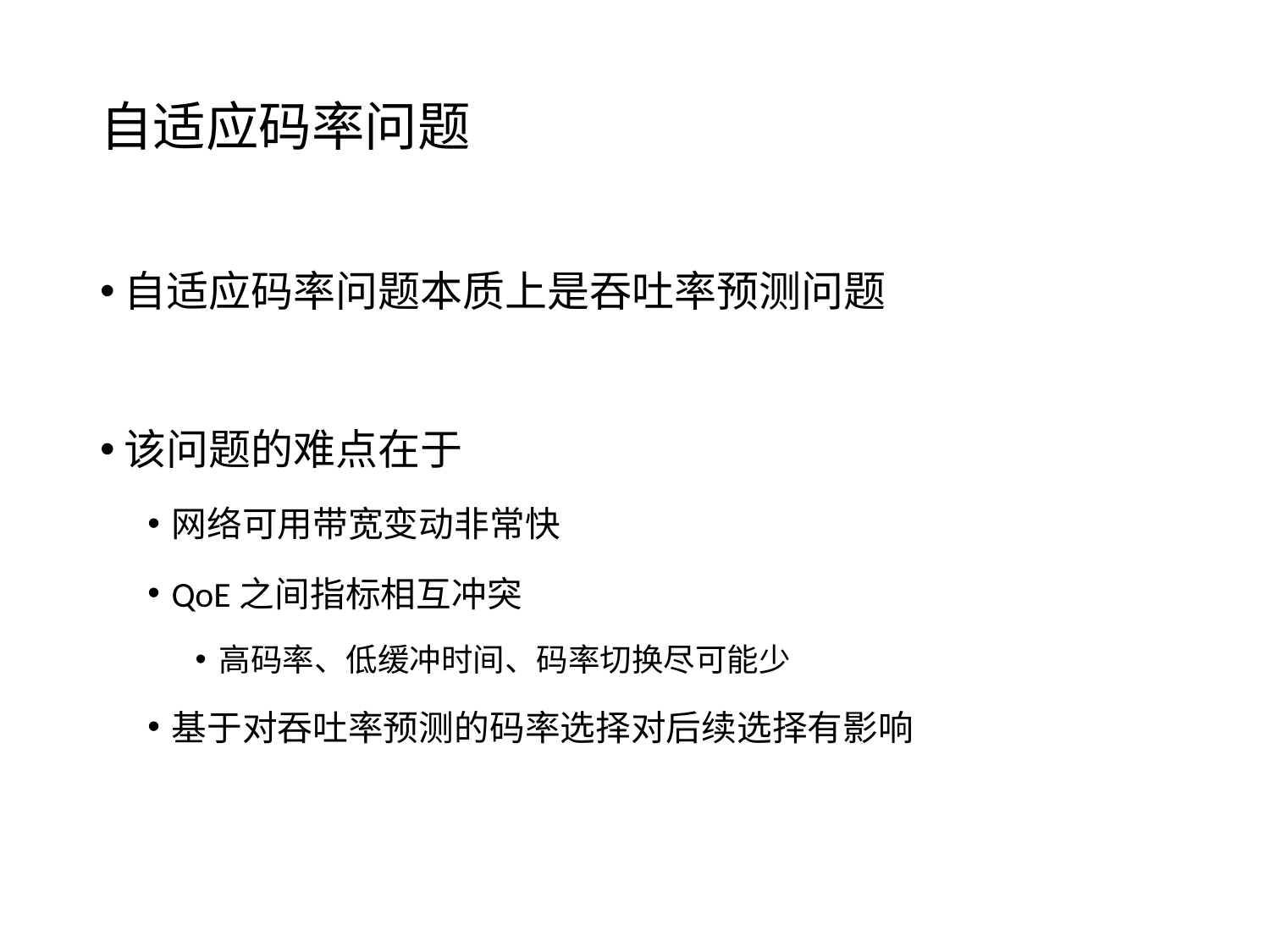

# 自适应码率问题
自适应码率问题本质上是吞吐率预测问题

该问题的难点在于
网络可用带宽变动非常快
QoE之间指标相互冲突
高码率、低缓冲时间、码率切换尽可能少
基于对吞吐率预测的码率选择对后续选择有影响
66